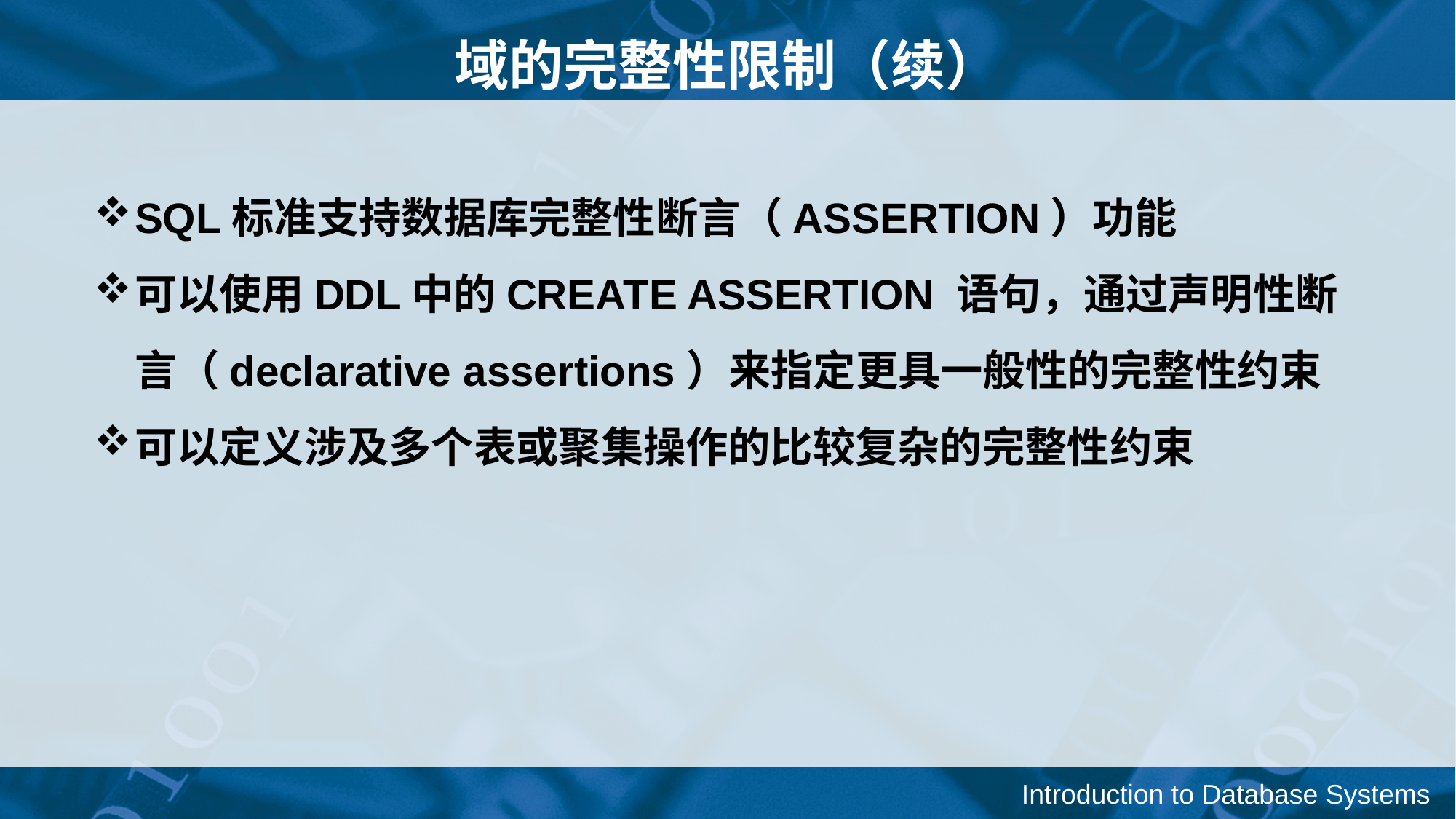

域的完整性限制（续）
SQL标准支持数据库完整性断言（ASSERTION）功能
可以使用DDL中的CREATE ASSERTION 语句，通过声明性断言（declarative assertions）来指定更具一般性的完整性约束
可以定义涉及多个表或聚集操作的比较复杂的完整性约束